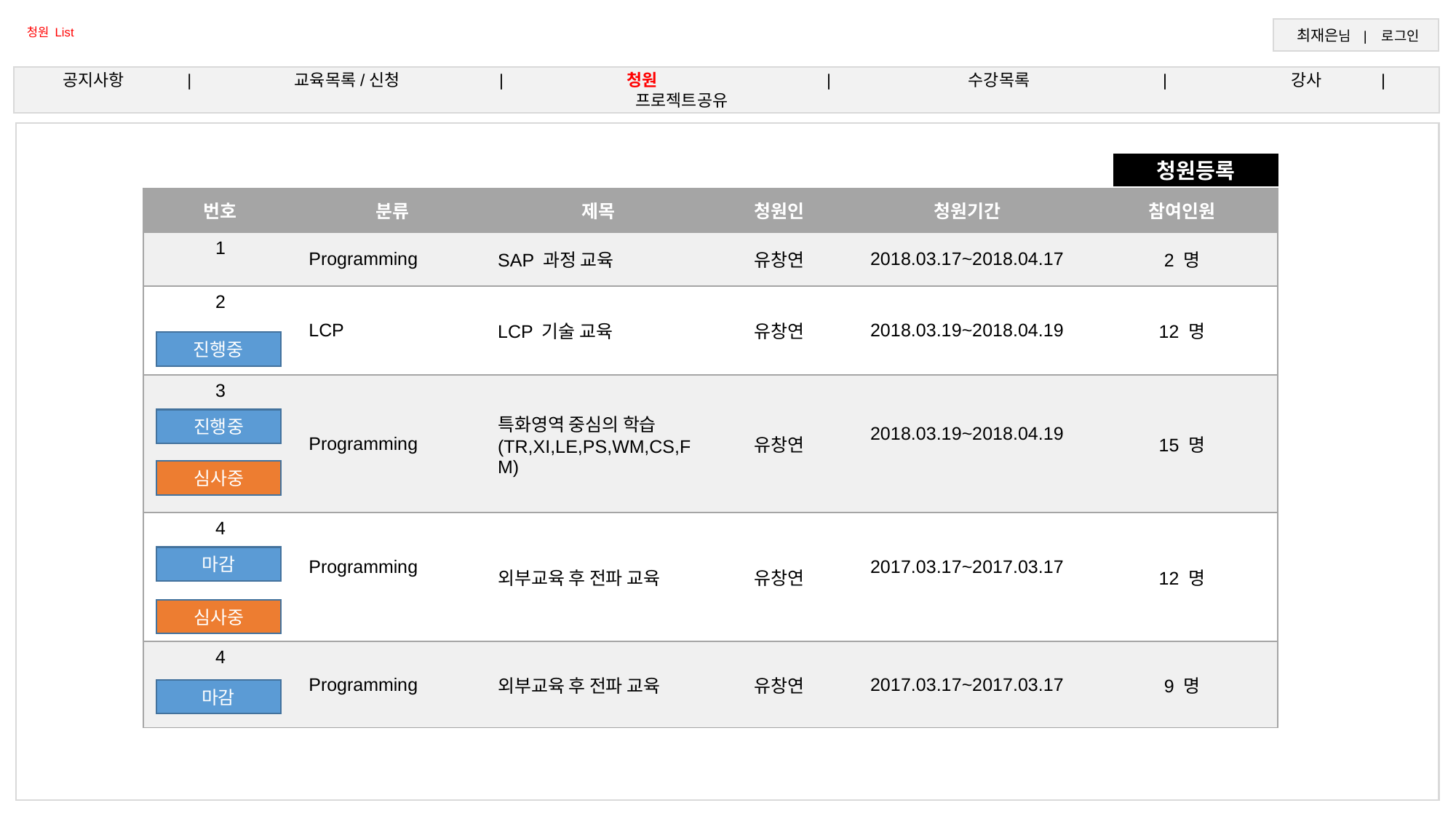

청원 List
 최재은님   |   로그인
공지사항	   | 	  교육목록/신청 	| 	   청원 		| 	      수강목록		 | 	     강사  	 | 	    프로젝트공유

청원등록
| 번호 | 분류 | 제목 | 청원인 | 청원기간 | 참여인원 |
| --- | --- | --- | --- | --- | --- |
| 1 | Programming | SAP 과정 교육 | 유창연 | 2018.03.17~2018.04.17 | 2 명 |
| 2 | LCP | LCP 기술 교육 | 유창연 | 2018.03.19~2018.04.19 | 12 명 |
| 3 | Programming | 특화영역 중심의 학습 (TR,XI,LE,PS,WM,CS,FM) | 유창연 | 2018.03.19~2018.04.19 | 15 명 |
| 4 | Programming | 외부교육 후 전파 교육 | 유창연 | 2017.03.17~2017.03.17 | 12 명 |
| 4 | Programming | 외부교육 후 전파 교육 | 유창연 | 2017.03.17~2017.03.17 | 9 명 |
진행중
진행중
심사중
마감
심사중
마감